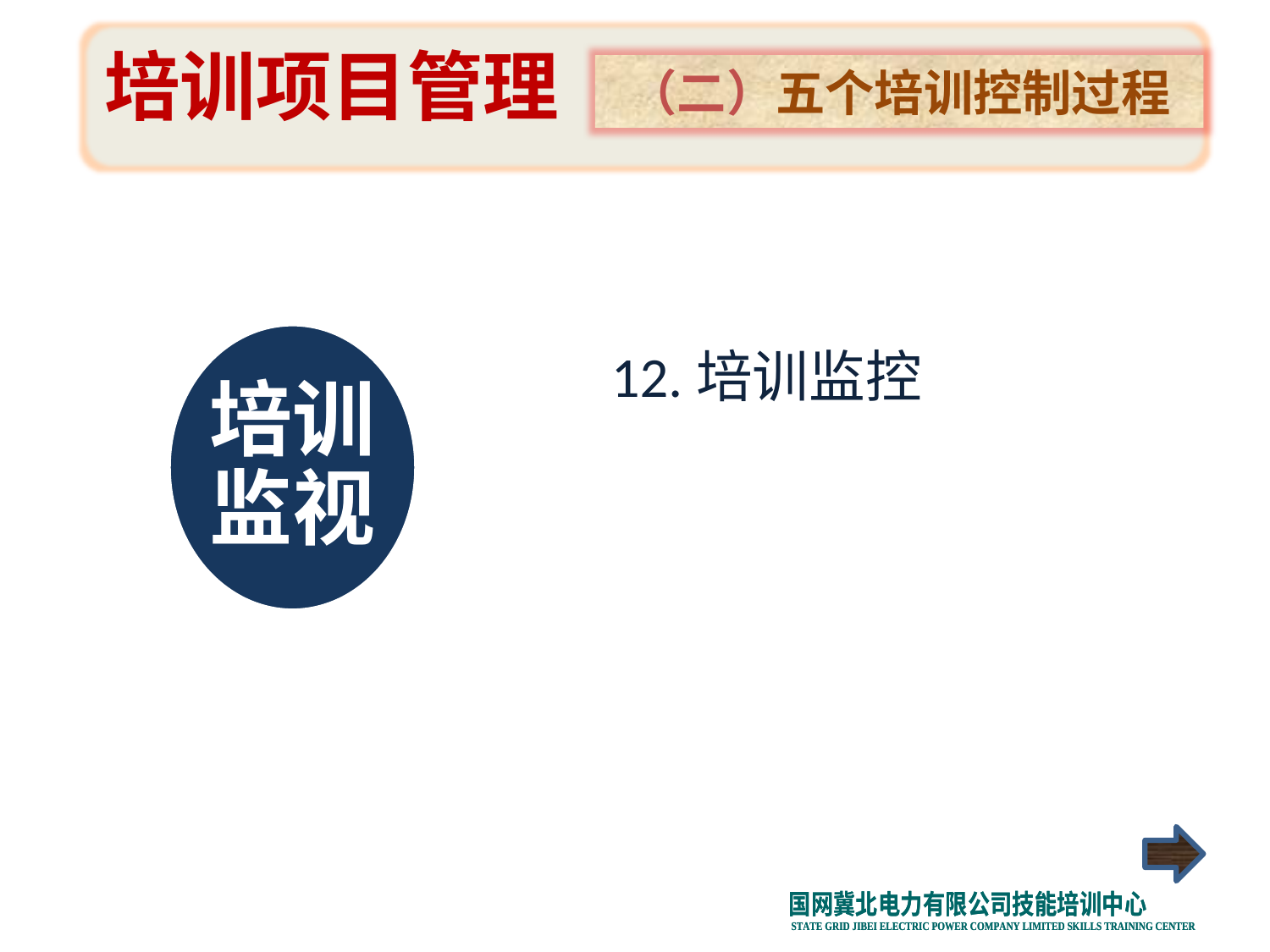

培训项目管理
（二）五个培训控制过程
某电信行业岗前培训计划

培训监视

教

材

开

发

12.培训监控